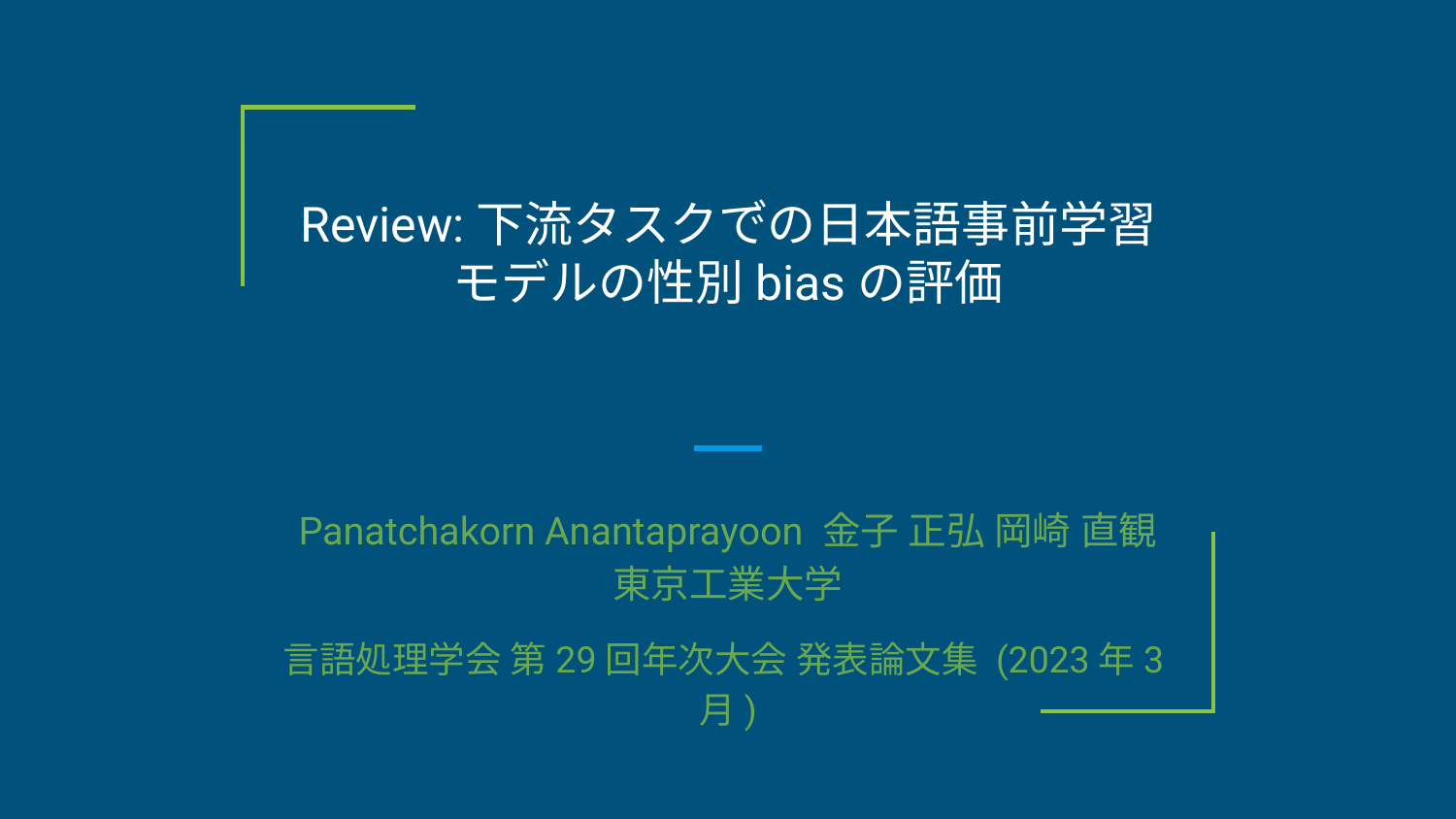

# Review:下流タスクで゙の日本語事前学習モデルの性別biasの評価

Panatchakorn Anantaprayoon 金子 正弘 岡崎 直観
東京工業大学
言語処理学会 第29回年次大会 発表論文集 (2023年3月)